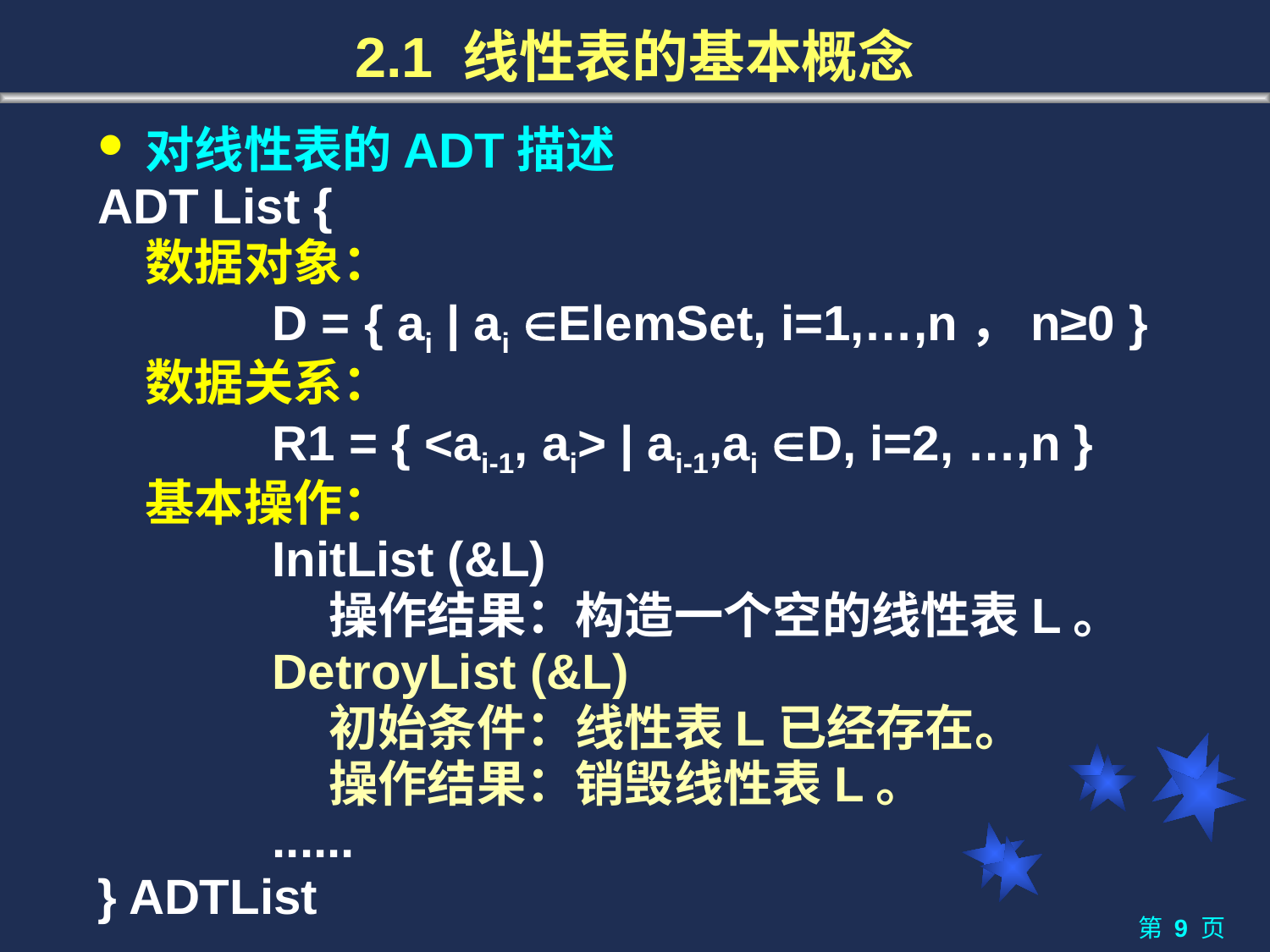

# 2.1 线性表的基本概念
对线性表的ADT描述
ADT List {
	数据对象：
		D = { ai | ai ∈ElemSet, i=1,…,n，n≥0 }
	数据关系：
		R1 = { <ai-1, ai> | ai-1,ai ∈D, i=2, …,n }
	基本操作：
       	InitList (&L)
		    操作结果：构造一个空的线性表L。
		DetroyList (&L)
		    初始条件：线性表L已经存在。
		    操作结果：销毁线性表L。
		......
} ADTList
第 9 页